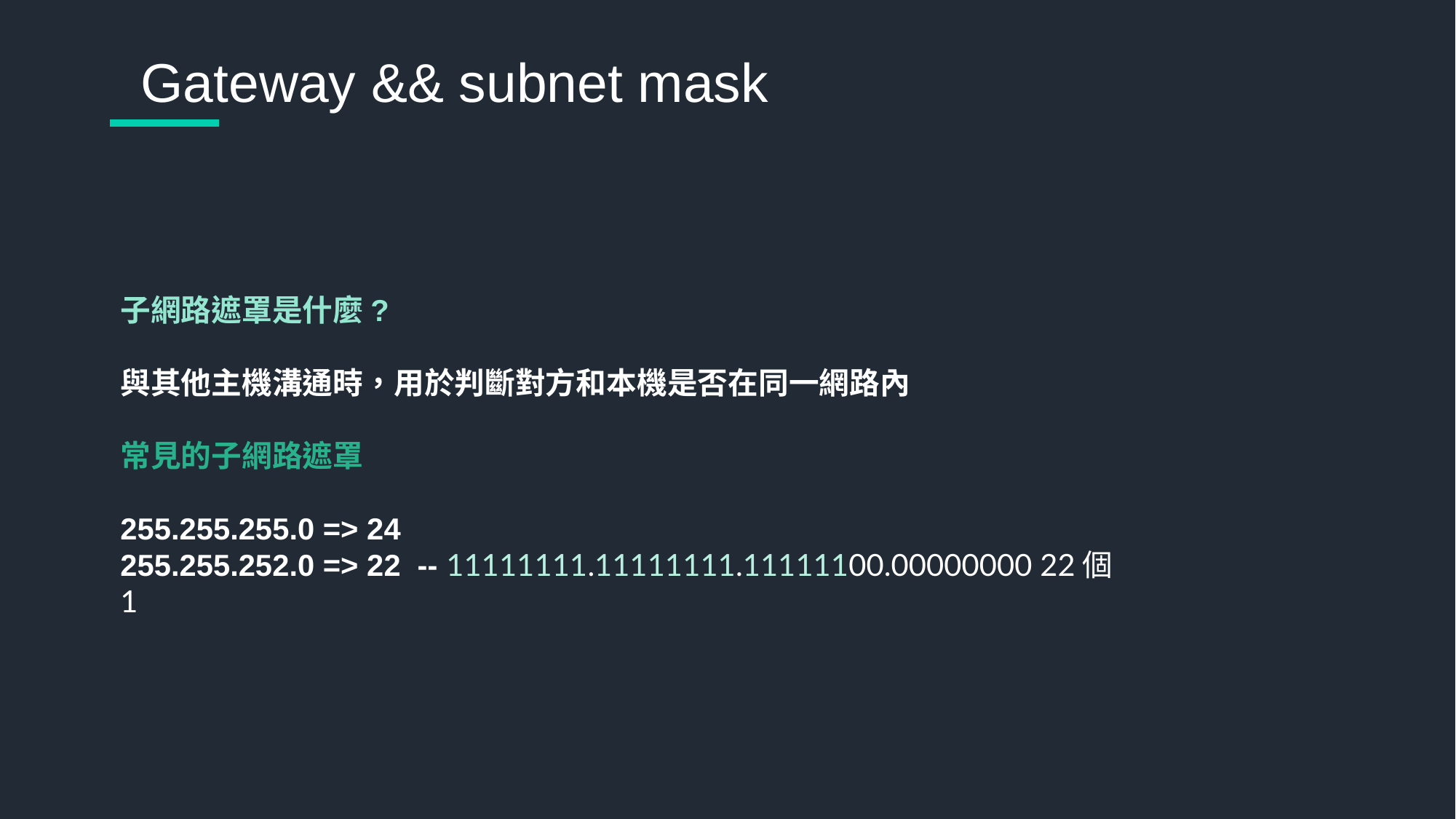

Gateway && subnet mask
子網路遮罩是什麼?
與其他主機溝通時，用於判斷對方和本機是否在同一網路內
常見的子網路遮罩
255.255.255.0 => 24
255.255.252.0 => 22  -- 11111111.11111111.11111100.00000000 22個1